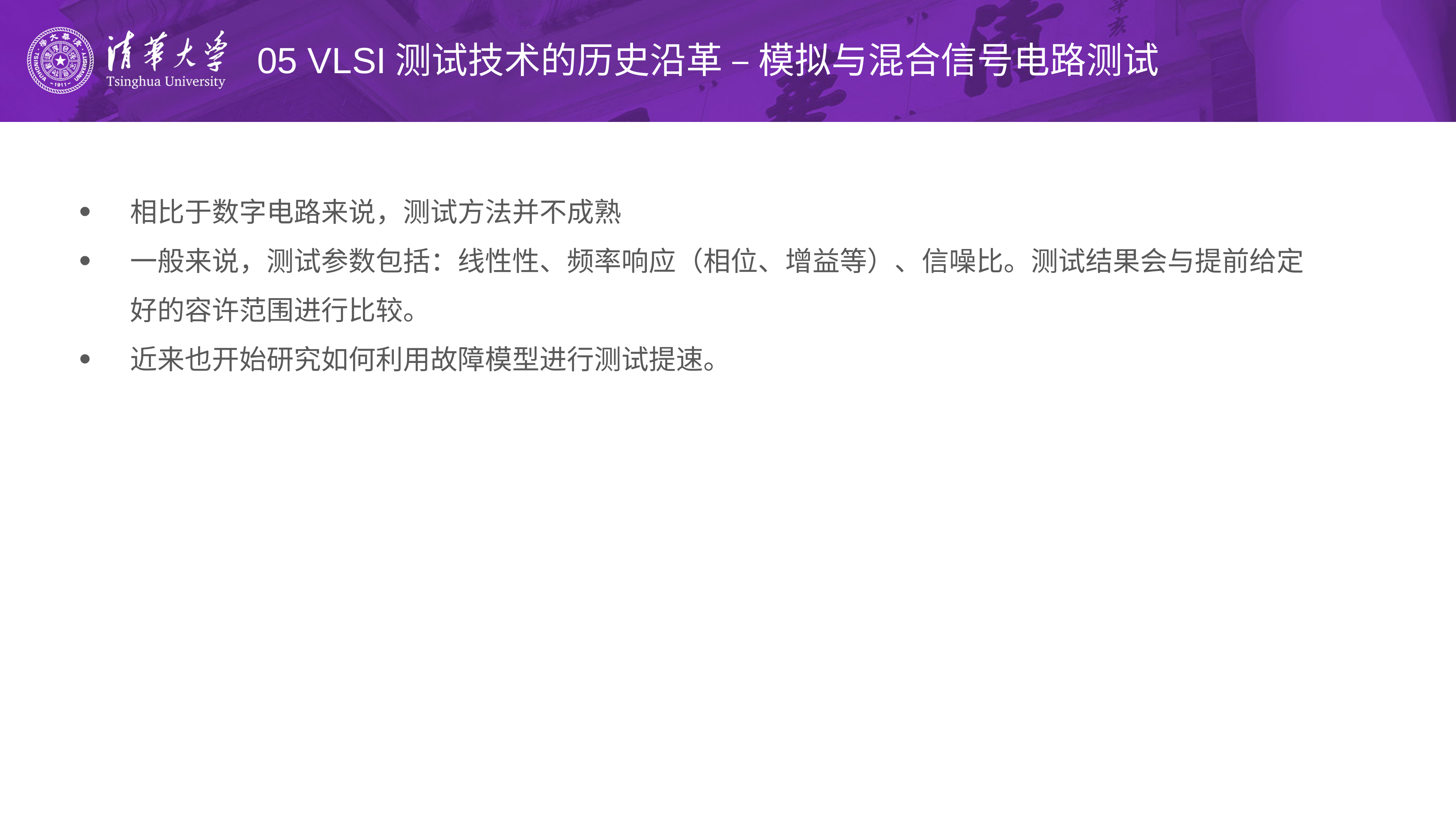

# 05 VLSI测试技术的历史沿革 – 模拟与混合信号电路测试
相比于数字电路来说，测试方法并不成熟
一般来说，测试参数包括：线性性、频率响应（相位、增益等）、信噪比。测试结果会与提前给定好的容许范围进行比较。
近来也开始研究如何利用故障模型进行测试提速。